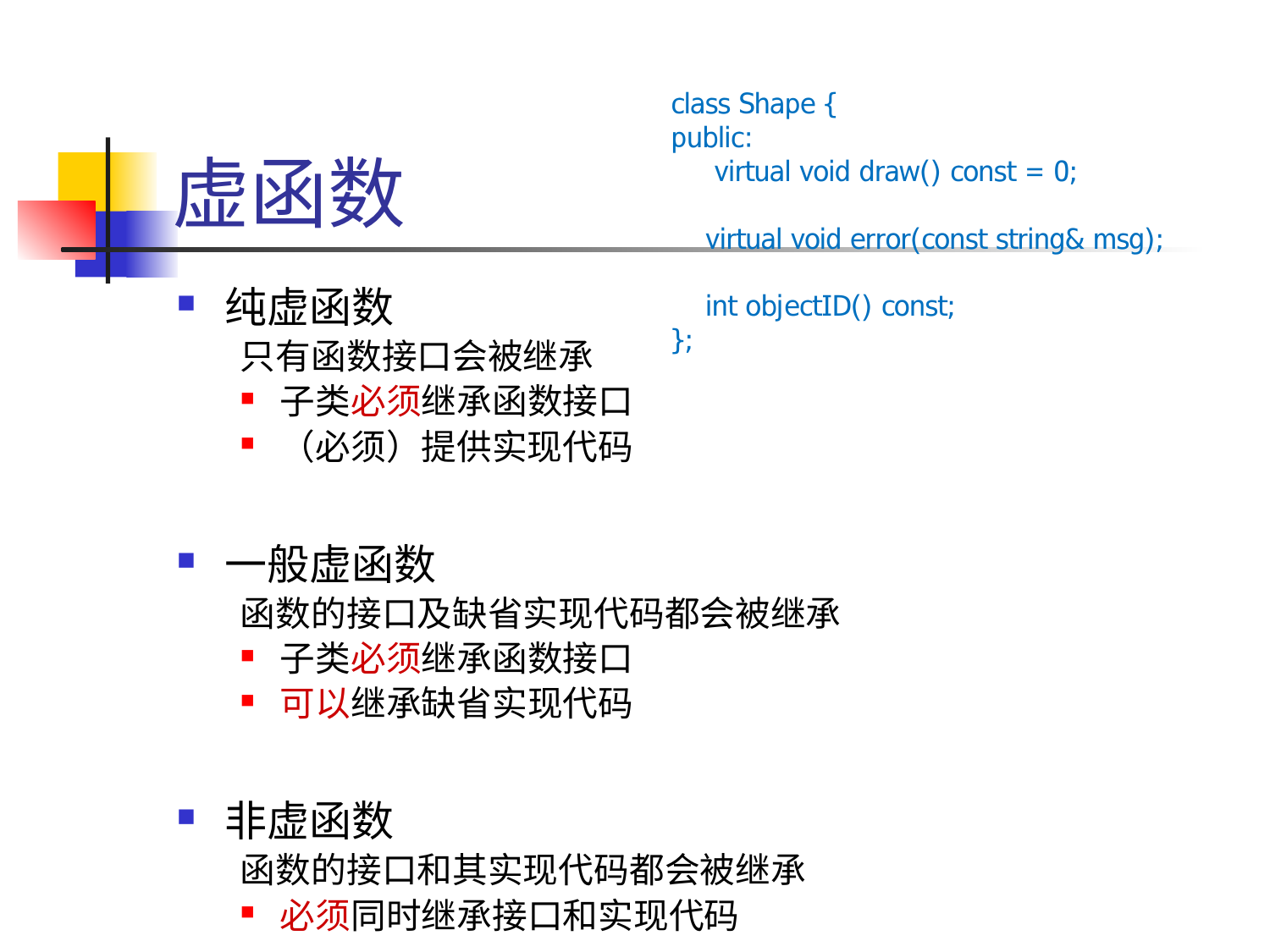

class Shape {
public:
     virtual void draw() const = 0;
    virtual void error(const string& msg);
    int objectID() const;
};
# 虚函数
纯虚函数
只有函数接口会被继承
子类必须继承函数接口
（必须）提供实现代码

一般虚函数
函数的接口及缺省实现代码都会被继承
子类必须继承函数接口
可以继承缺省实现代码

非虚函数
函数的接口和其实现代码都会被继承
必须同时继承接口和实现代码